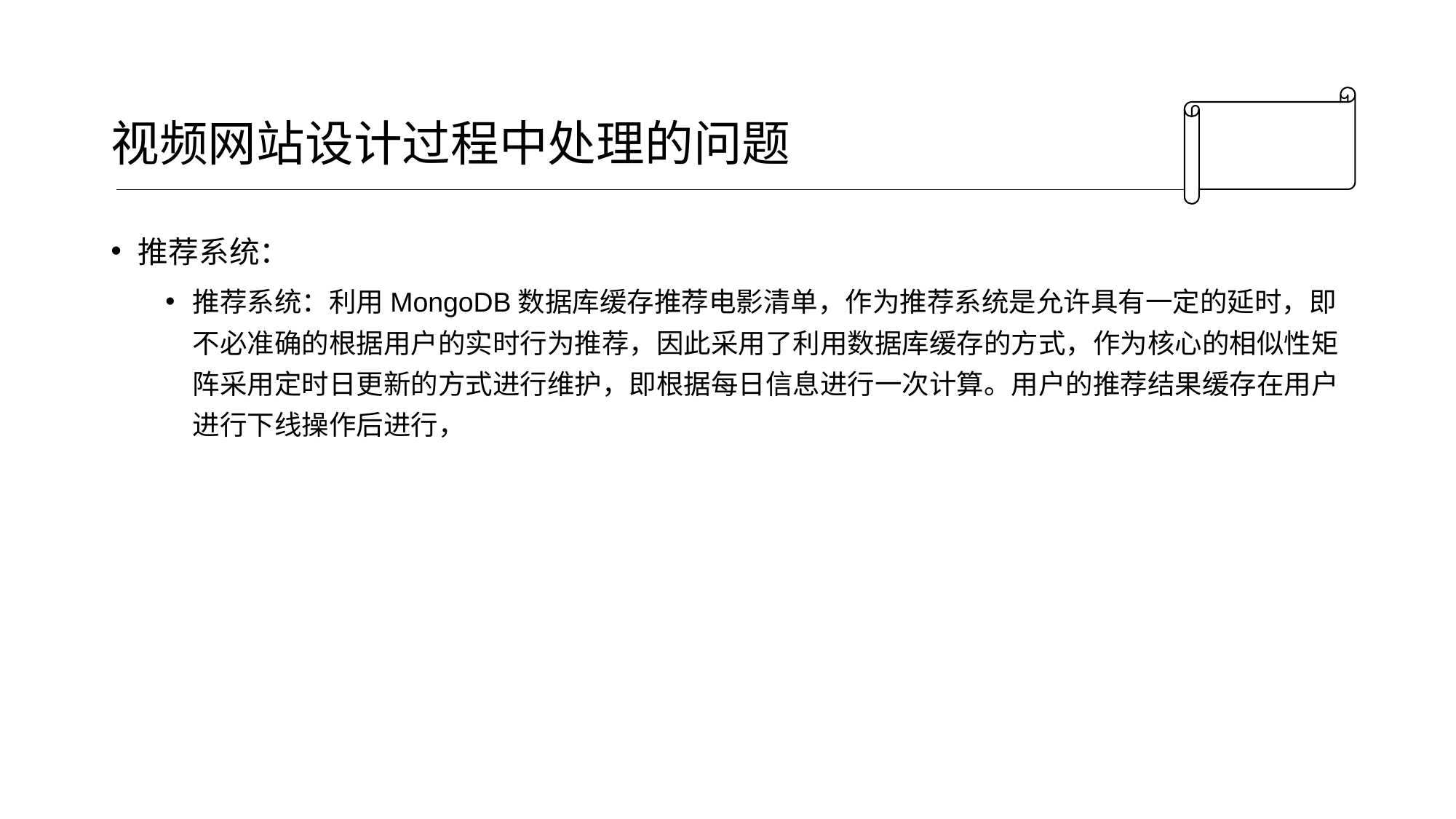

# 视频网站设计过程中处理的问题

推荐系统：
推荐系统：利用MongoDB数据库缓存推荐电影清单，作为推荐系统是允许具有一定的延时，即不必准确的根据用户的实时行为推荐，因此采用了利用数据库缓存的方式，作为核心的相似性矩阵采用定时日更新的方式进行维护，即根据每日信息进行一次计算。用户的推荐结果缓存在用户进行下线操作后进行，